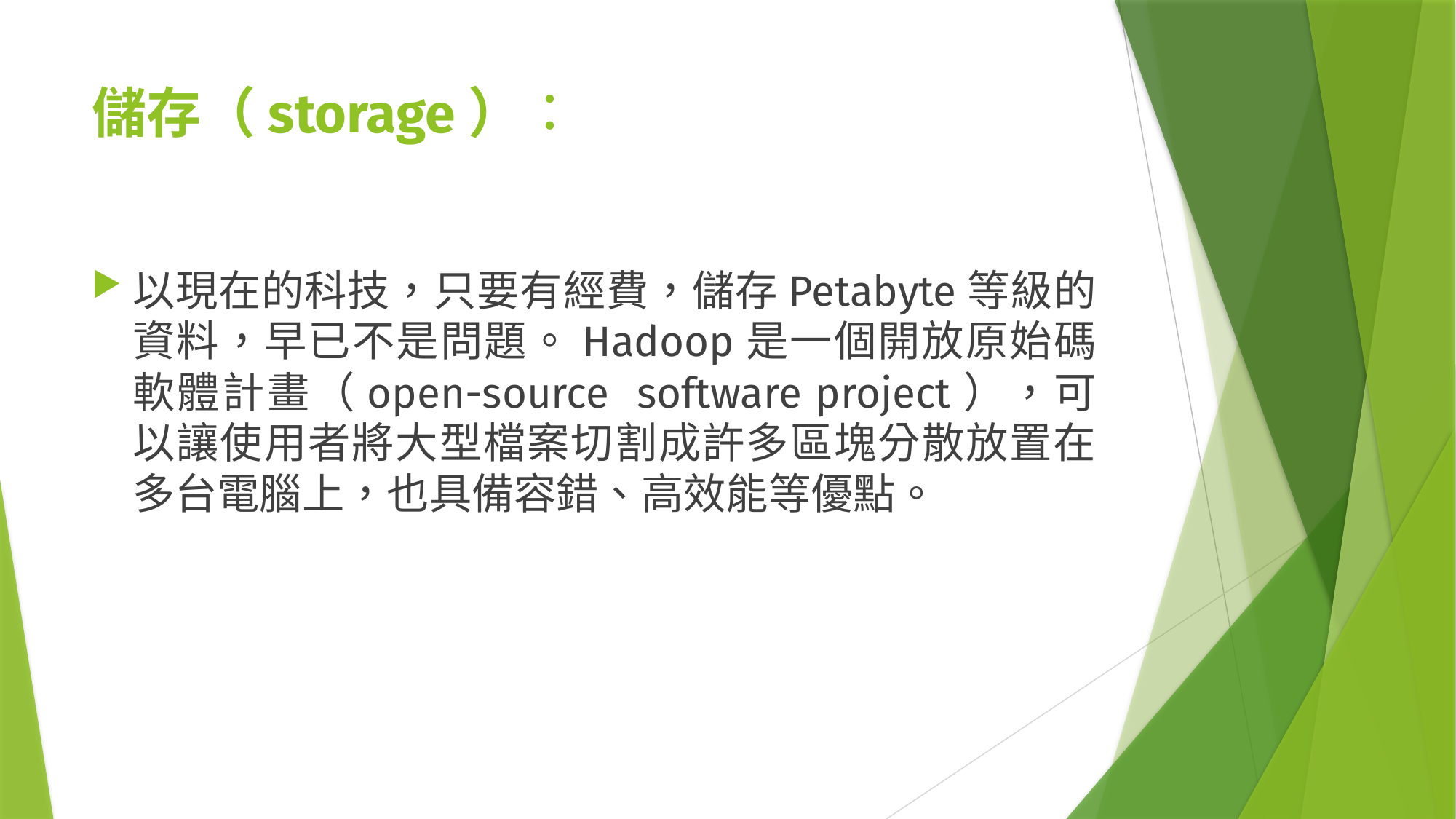

# 儲存（storage）：
以現在的科技，只要有經費，儲存Petabyte等級的資料，早已不是問題。Hadoop是一個開放原始碼軟體計畫（open-source  software project），可以讓使用者將大型檔案切割成許多區塊分散放置在多台電腦上，也具備容錯、高效能等優點。